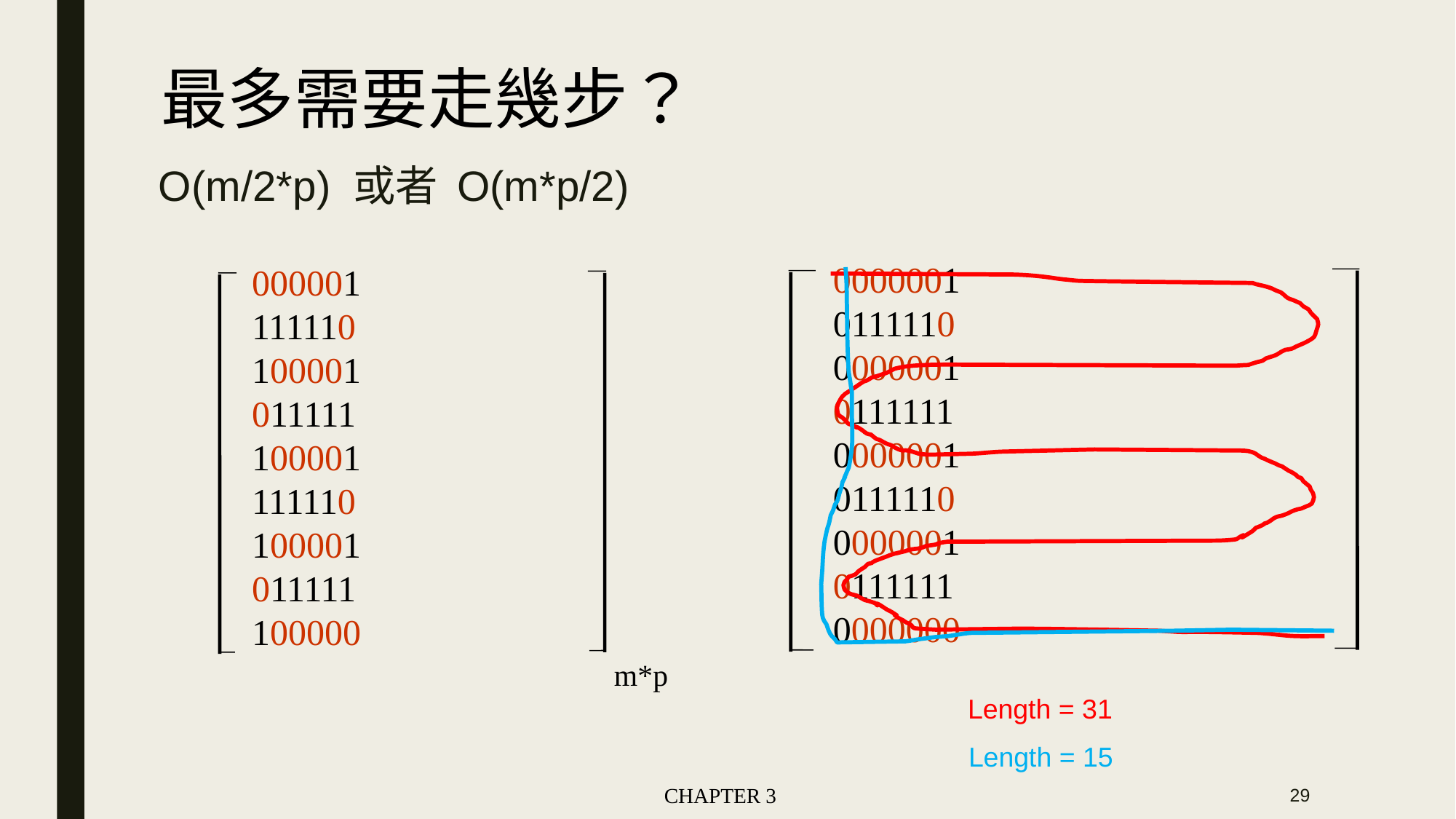

最多需要走幾步？
# O(m/2*p) 或者 O(m*p/2)
0000001
0111110
0000001
0111111
0000001
0111110
0000001
0111111
0000000

000001
111110
100001
011111
100001
111110
100001
011111
100000

m*p
Length = 31
Length = 15
CHAPTER 3
29